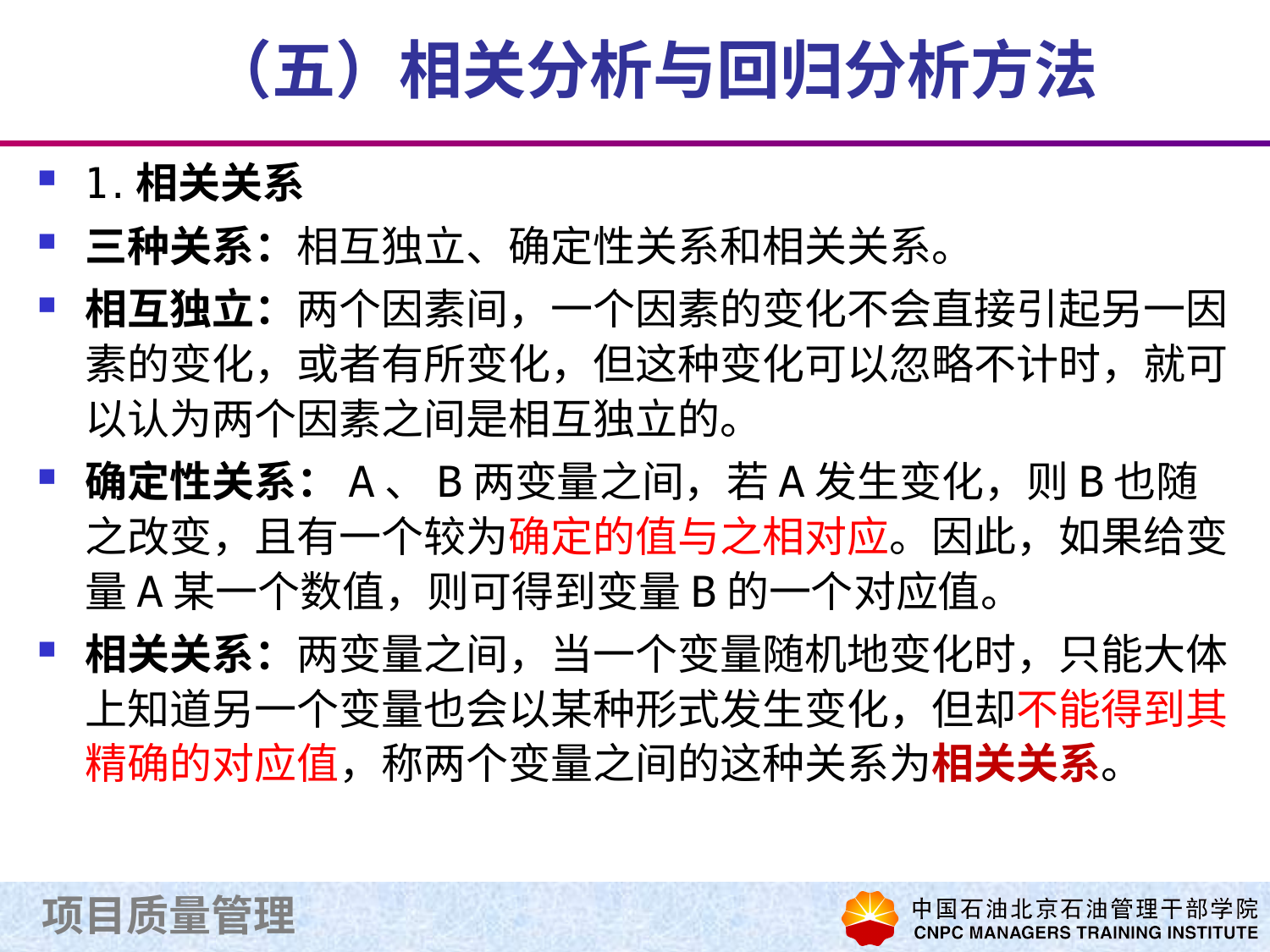

# （五）相关分析与回归分析方法
1.相关关系
三种关系：相互独立、确定性关系和相关关系。
相互独立：两个因素间，一个因素的变化不会直接引起另一因素的变化，或者有所变化，但这种变化可以忽略不计时，就可以认为两个因素之间是相互独立的。
确定性关系：A、B两变量之间，若A发生变化，则B也随之改变，且有一个较为确定的值与之相对应。因此，如果给变量A某一个数值，则可得到变量B的一个对应值。
相关关系：两变量之间，当一个变量随机地变化时，只能大体上知道另一个变量也会以某种形式发生变化，但却不能得到其精确的对应值，称两个变量之间的这种关系为相关关系。